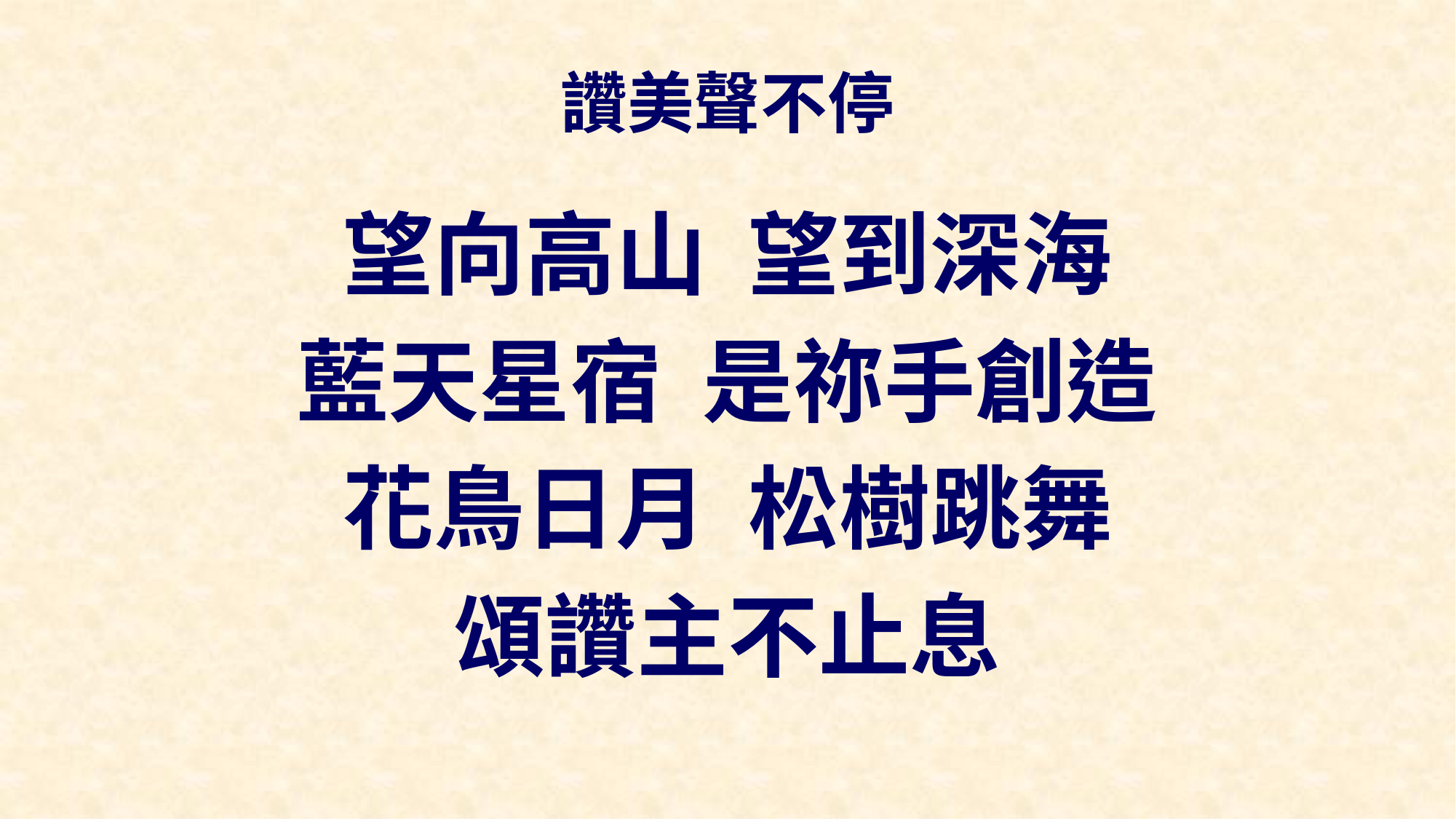

# 讚美聲不停
望向高山  望到深海
藍天星宿  是祢手創造
花鳥日月  松樹跳舞
頌讚主不止息